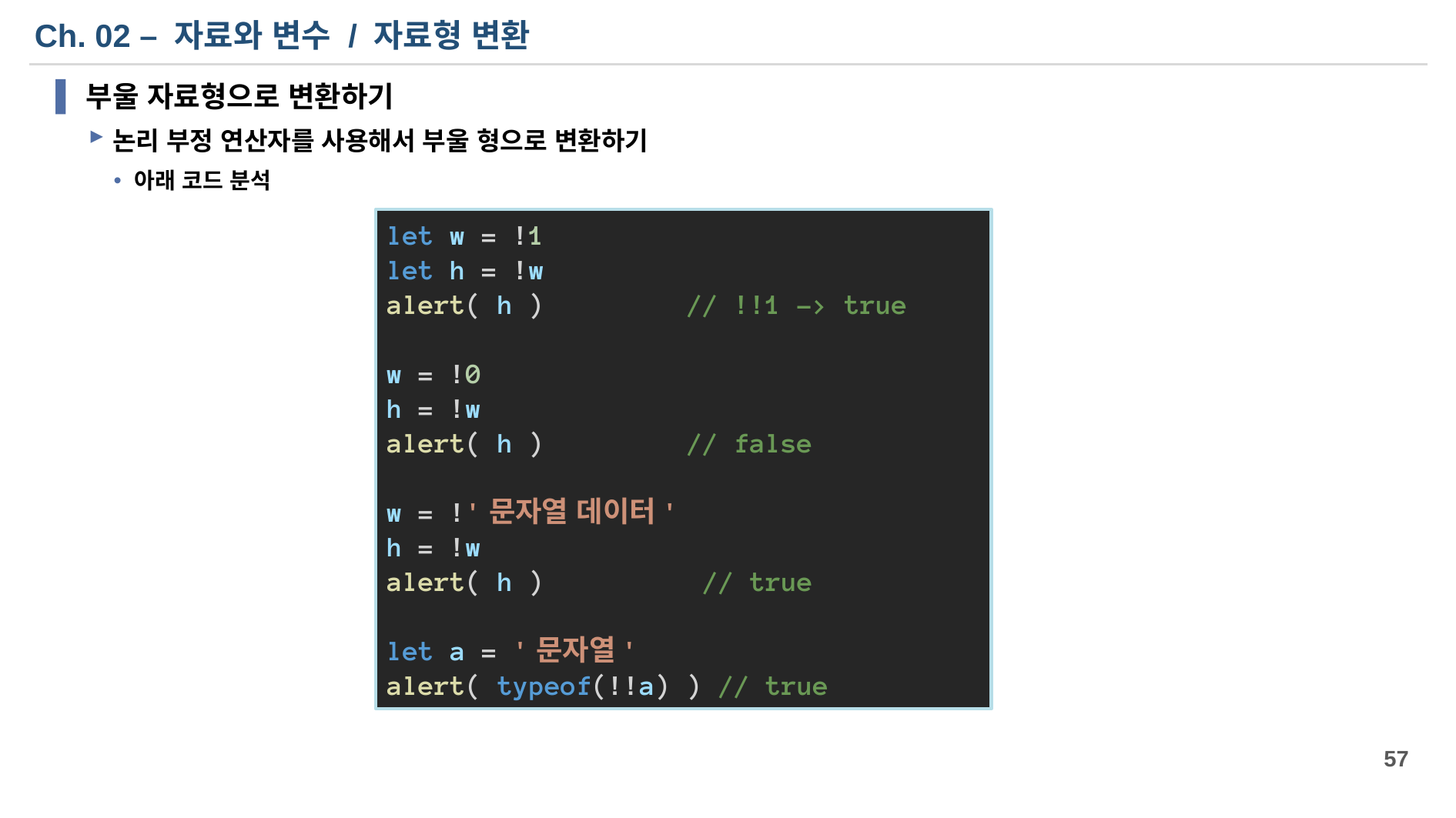

# Ch. 02 – 자료와 변수 / 자료형 변환
부울 자료형으로 변환하기
논리 부정 연산자를 사용해서 부울 형으로 변환하기
아래 코드 분석
let w = !1
let h = !w
alert( h )         // !!1 -> true
w = !0
h = !w
alert( h )         // false
w = !'문자열 데이터'
h = !w
alert( h )          // true
let a = '문자열'
alert( typeof(!!a) ) // true
57